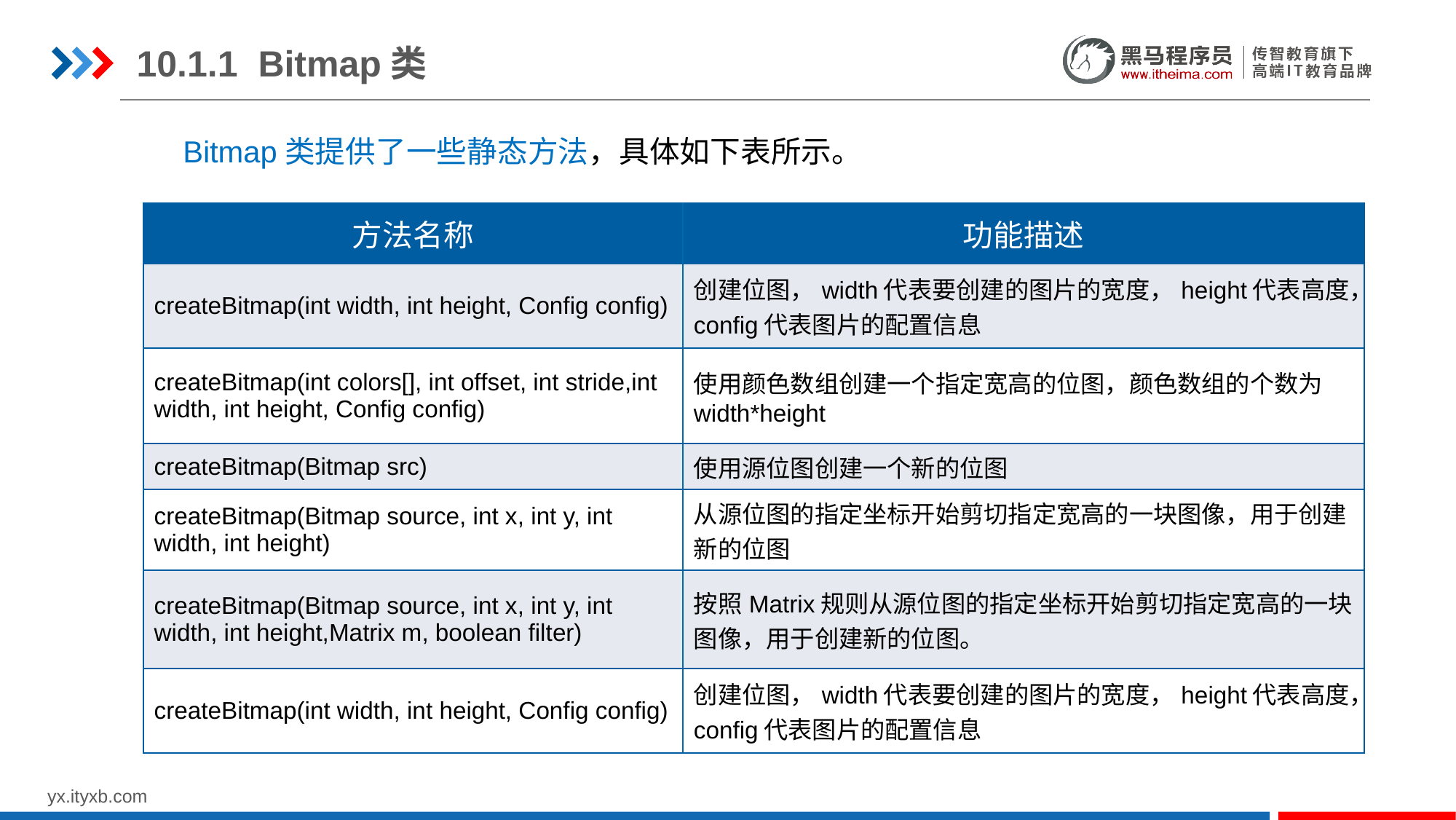

10.1.1  Bitmap类
Bitmap类提供了一些静态方法，具体如下表所示。
| 方法名称 | 功能描述 |
| --- | --- |
| createBitmap(int width, int height, Config config) | 创建位图，width代表要创建的图片的宽度，height代表高度，config代表图片的配置信息 |
| createBitmap(int colors[], int offset, int stride,int width, int height, Config config) | 使用颜色数组创建一个指定宽高的位图，颜色数组的个数为width\*height |
| createBitmap(Bitmap src) | 使用源位图创建一个新的位图 |
| createBitmap(Bitmap source, int x, int y, int width, int height) | 从源位图的指定坐标开始剪切指定宽高的一块图像，用于创建新的位图 |
| createBitmap(Bitmap source, int x, int y, int width, int height,Matrix m, boolean filter) | 按照Matrix规则从源位图的指定坐标开始剪切指定宽高的一块图像，用于创建新的位图。 |
| createBitmap(int width, int height, Config config) | 创建位图，width代表要创建的图片的宽度，height代表高度，config代表图片的配置信息 |